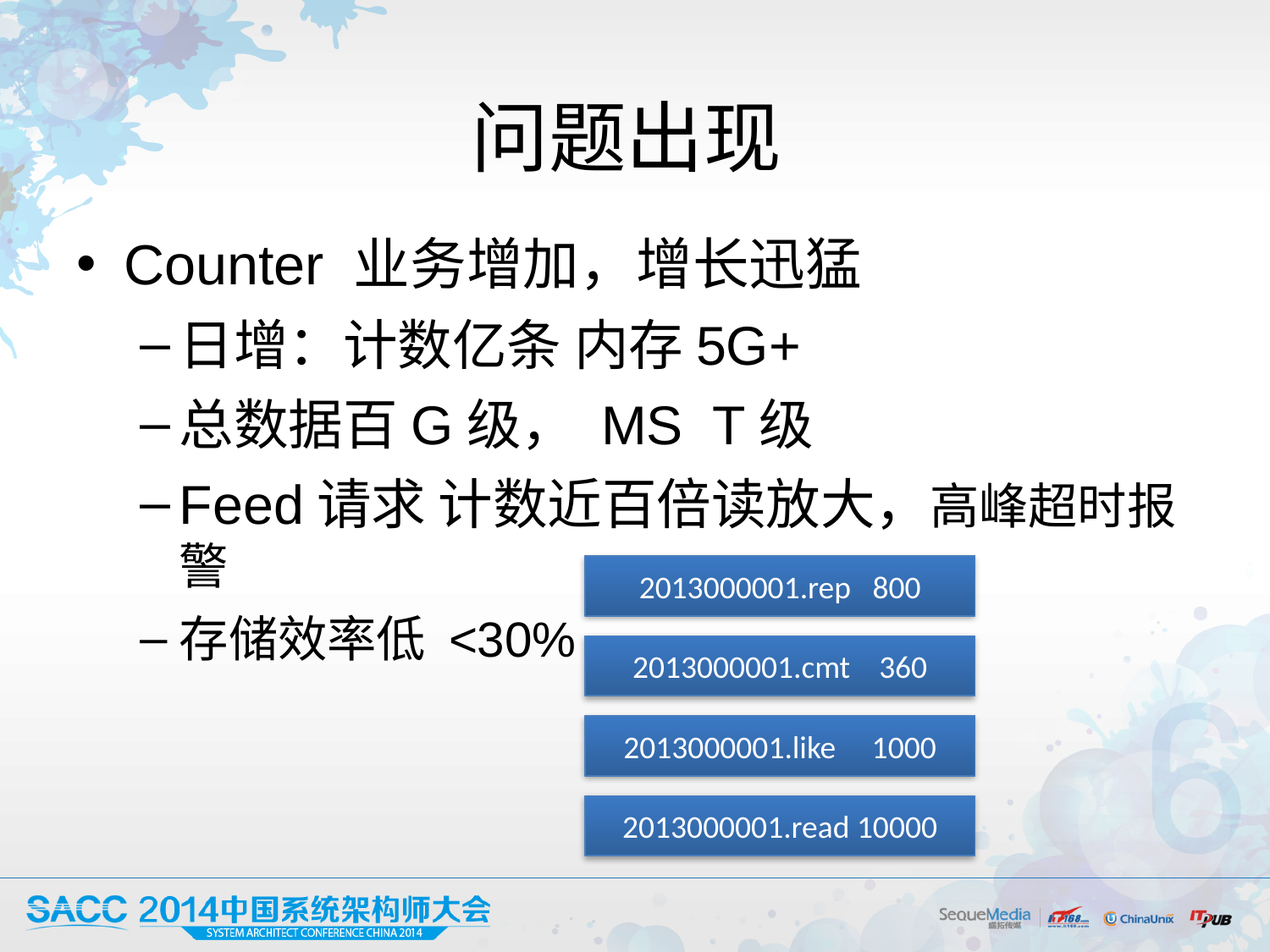

# 问题出现
Counter 业务增加，增长迅猛
日增：计数亿条 内存5G+
总数据百G级， MS  T级
Feed请求 计数近百倍读放大，高峰超时报警
存储效率低 <30%

2013000001.rep   800
2013000001.cmt    360
2013000001.like     1000
2013000001.read 10000